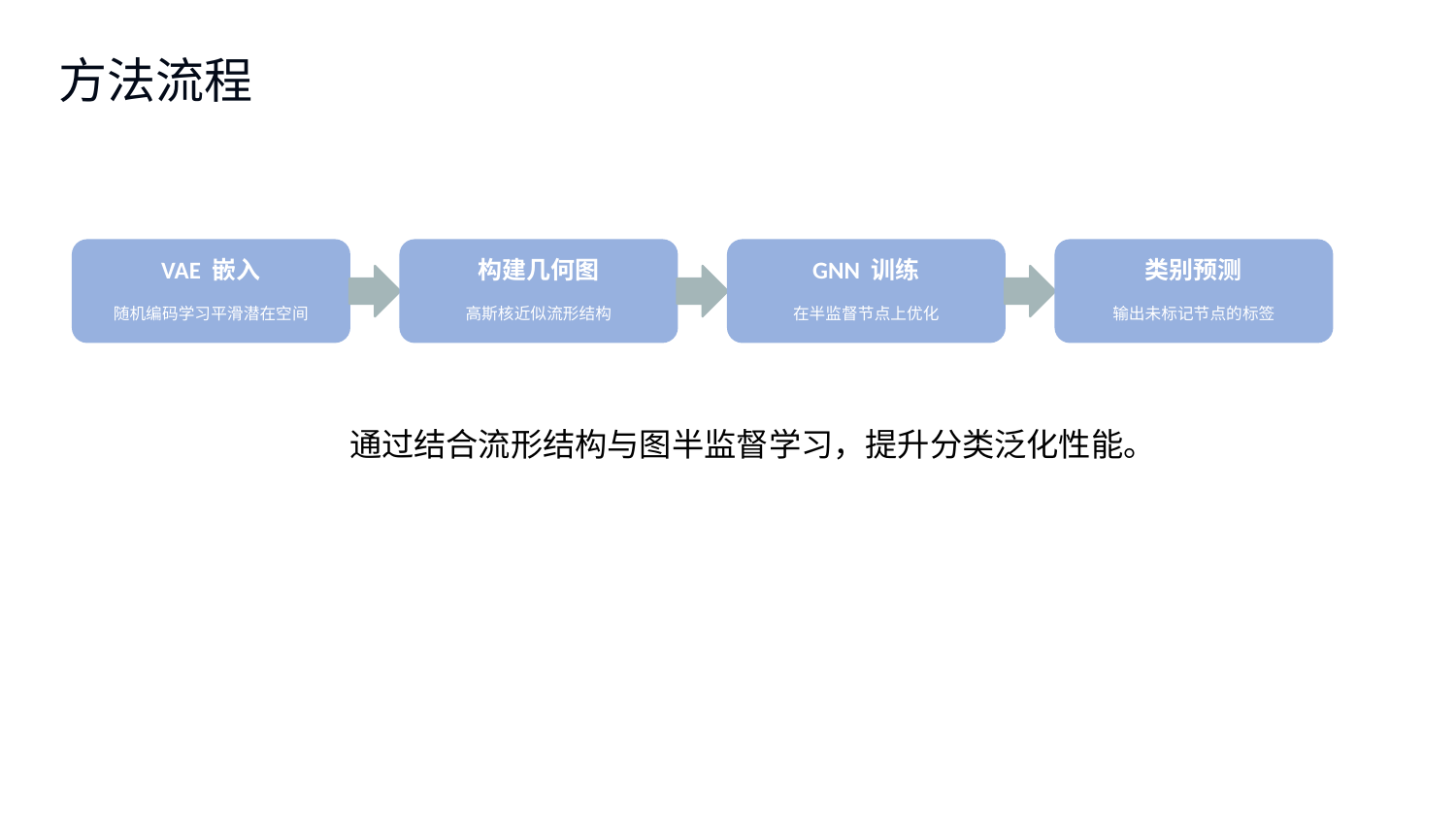

方法流程

VAE 嵌入
构建几何图
GNN 训练
类别预测

随机编码学习平滑潜在空间
高斯核近似流形结构
在半监督节点上优化
输出未标记节点的标签
通过结合流形结构与图半监督学习，提升分类泛化性能。